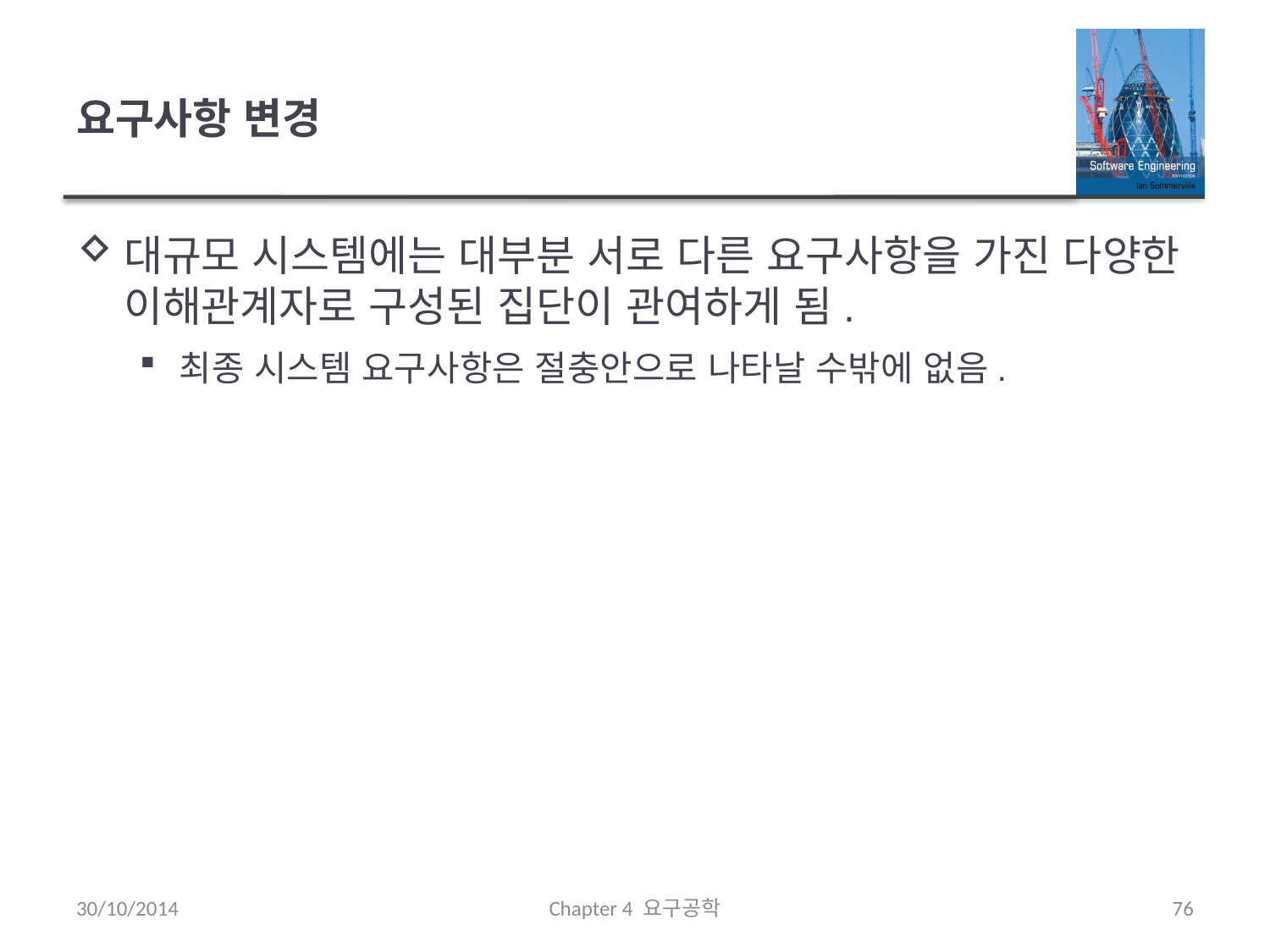

# 요구사항 변경
대규모 시스템에는 대부분 서로 다른 요구사항을 가진 다양한 이해관계자로 구성된 집단이 관여하게 됨.
최종 시스템 요구사항은 절충안으로 나타날 수밖에 없음.
30/10/2014
Chapter 4 요구공학
76